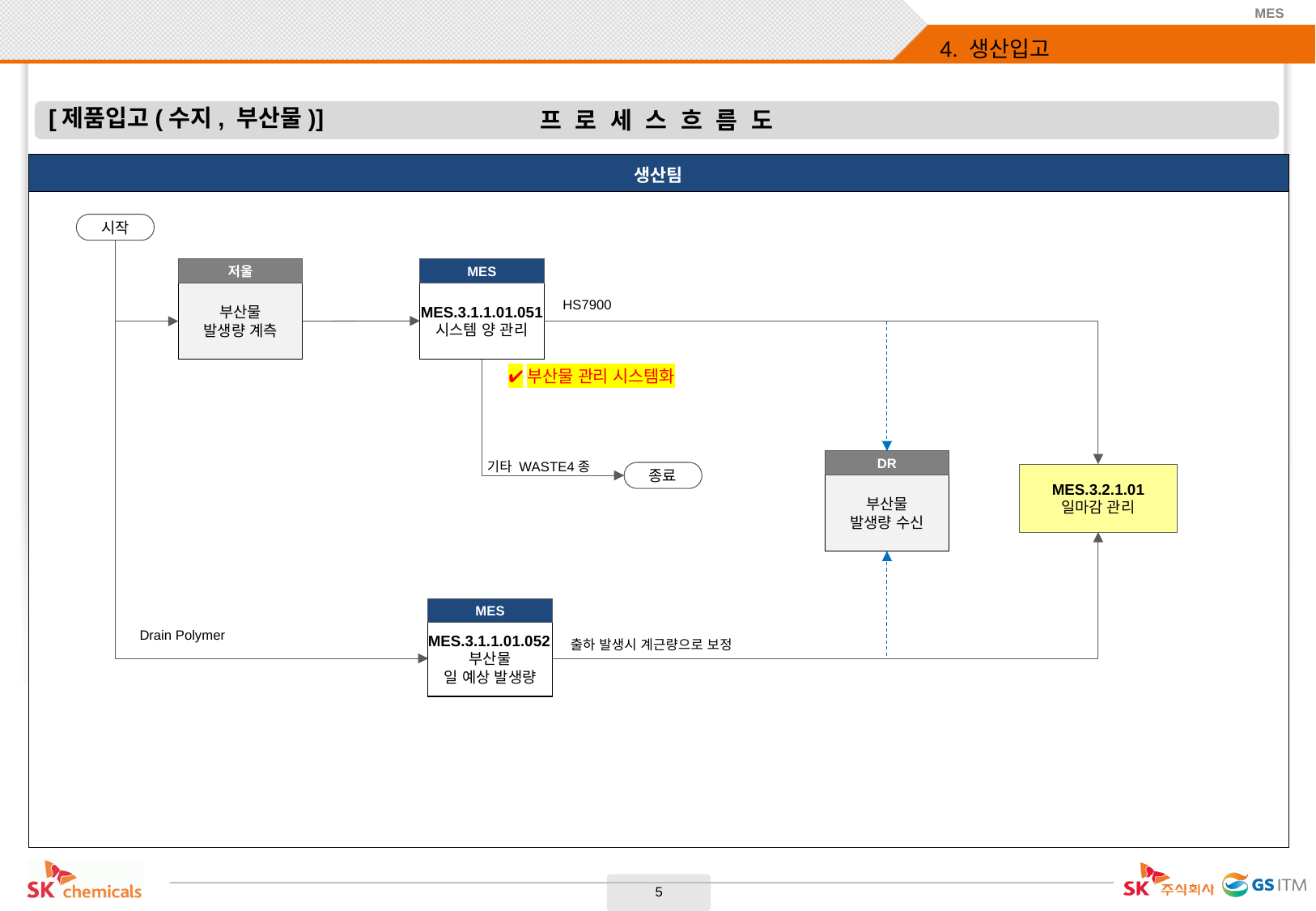

# 4. 생산입고
[제품입고(수지, 부산물)]
| 생산팀 |
| --- |
|  |
시작
MES
저울
MES.3.1.1.01.051 시스템 양 관리
부산물
발생량 계측
HS7900
✔부산물 관리 시스템화
DR
기타 WASTE4종
종료
MES.3.2.1.01
일마감 관리
부산물
발생량 수신
MES
Drain Polymer
MES.3.1.1.01.052부산물
일 예상 발생량
출하 발생시 계근량으로 보정